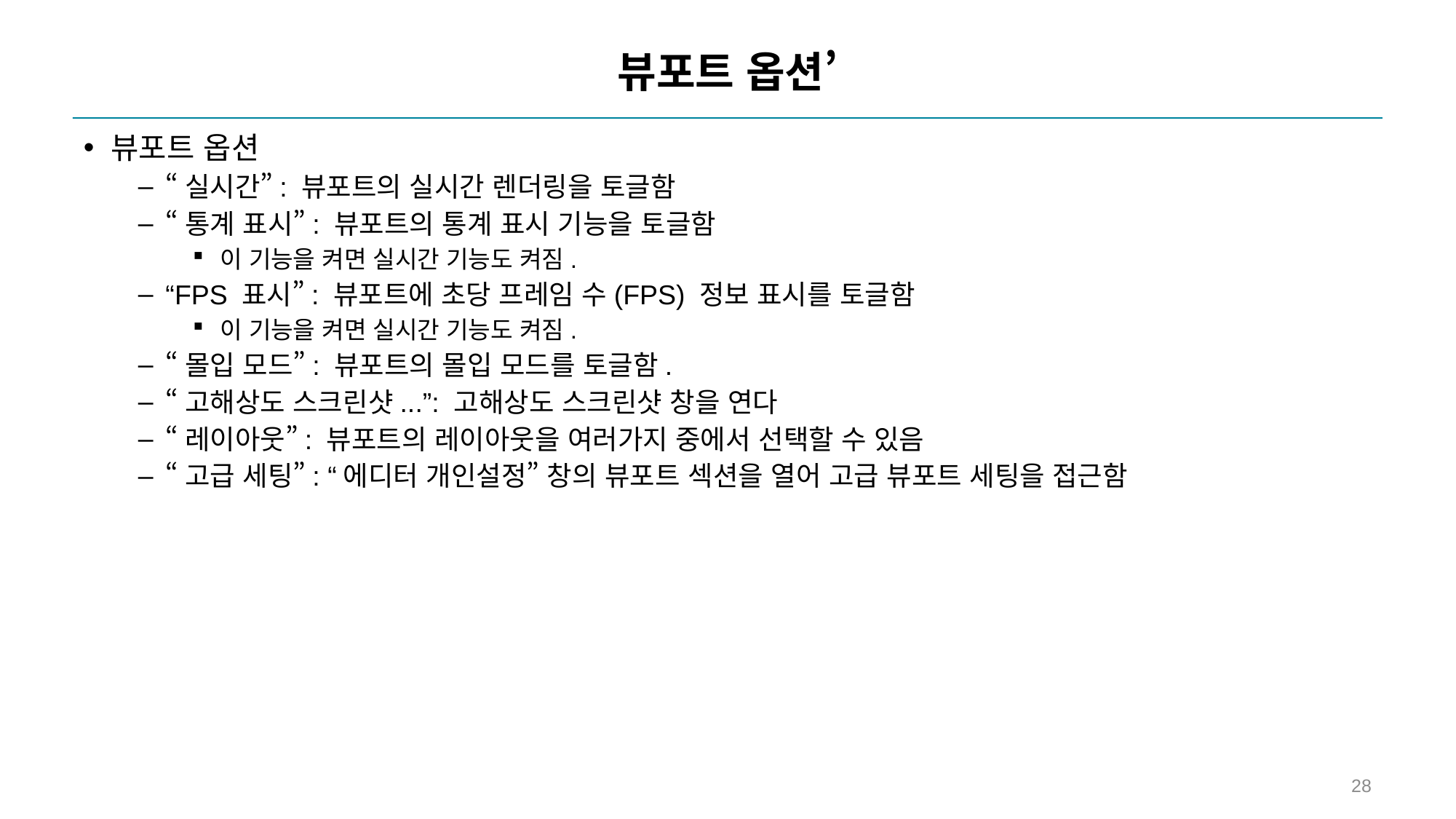

# 뷰포트 옵션’
뷰포트 옵션
“실시간”: 뷰포트의 실시간 렌더링을 토글함
“통계 표시”: 뷰포트의 통계 표시 기능을 토글함
이 기능을 켜면 실시간 기능도 켜짐.
“FPS 표시”: 뷰포트에 초당 프레임 수(FPS) 정보 표시를 토글함
이 기능을 켜면 실시간 기능도 켜짐.
“몰입 모드”: 뷰포트의 몰입 모드를 토글함.
“고해상도 스크린샷...”: 고해상도 스크린샷 창을 연다
“레이아웃”: 뷰포트의 레이아웃을 여러가지 중에서 선택할 수 있음
“고급 세팅”: “에디터 개인설정” 창의 뷰포트 섹션을 열어 고급 뷰포트 세팅을 접근함
28